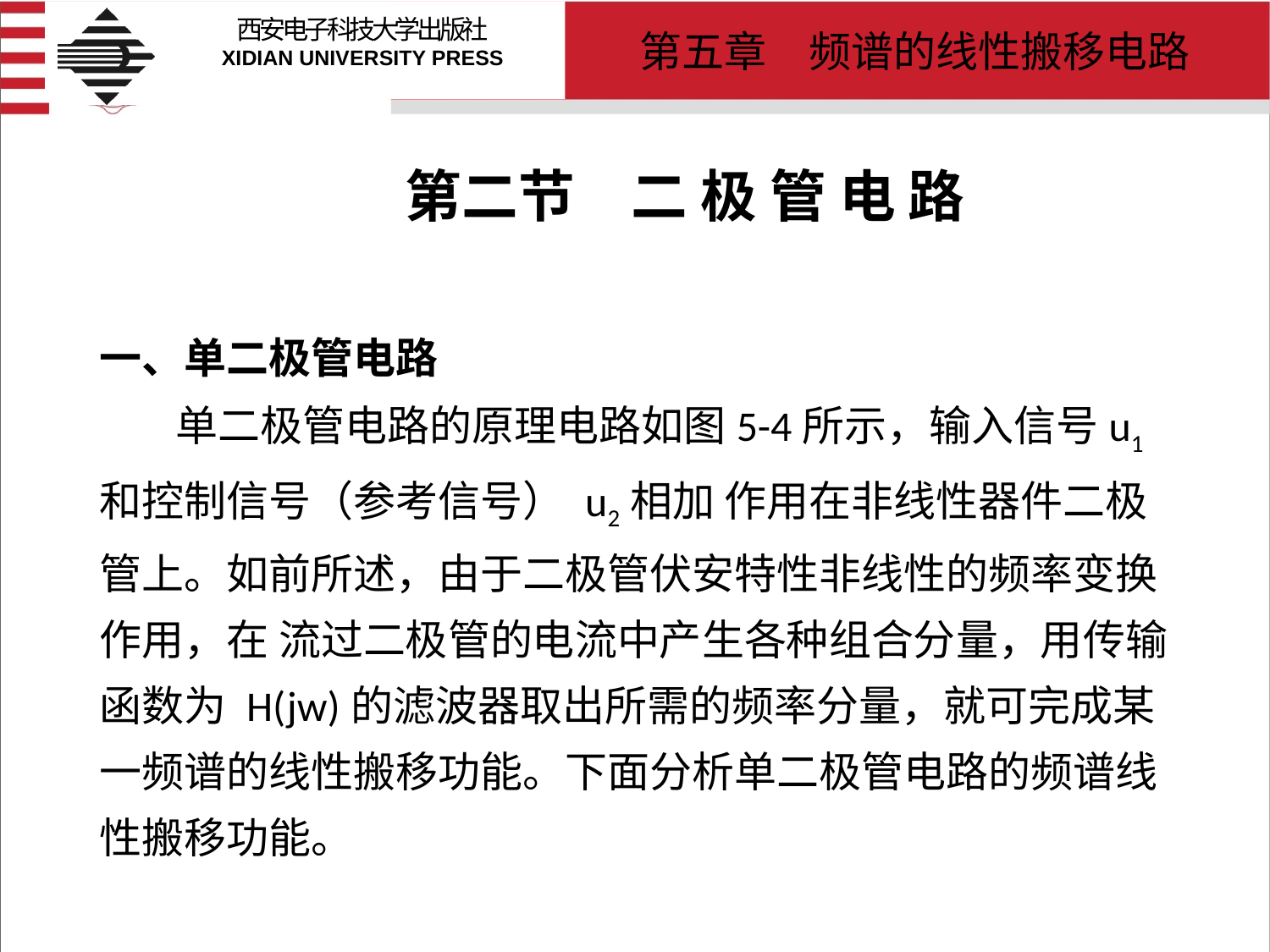

# 第二节　二 极 管 电 路 一、单二极管电路 单二极管电路的原理电路如图5-4所示，输入信号u1和控制信号（参考信号） u2相加 作用在非线性器件二极管上。如前所述，由于二极管伏安特性非线性的频率变换作用，在 流过二极管的电流中产生各种组合分量，用传输函数为 H(jw)的滤波器取出所需的频率分量，就可完成某一频谱的线性搬移功能。下面分析单二极管电路的频谱线性搬移功能。